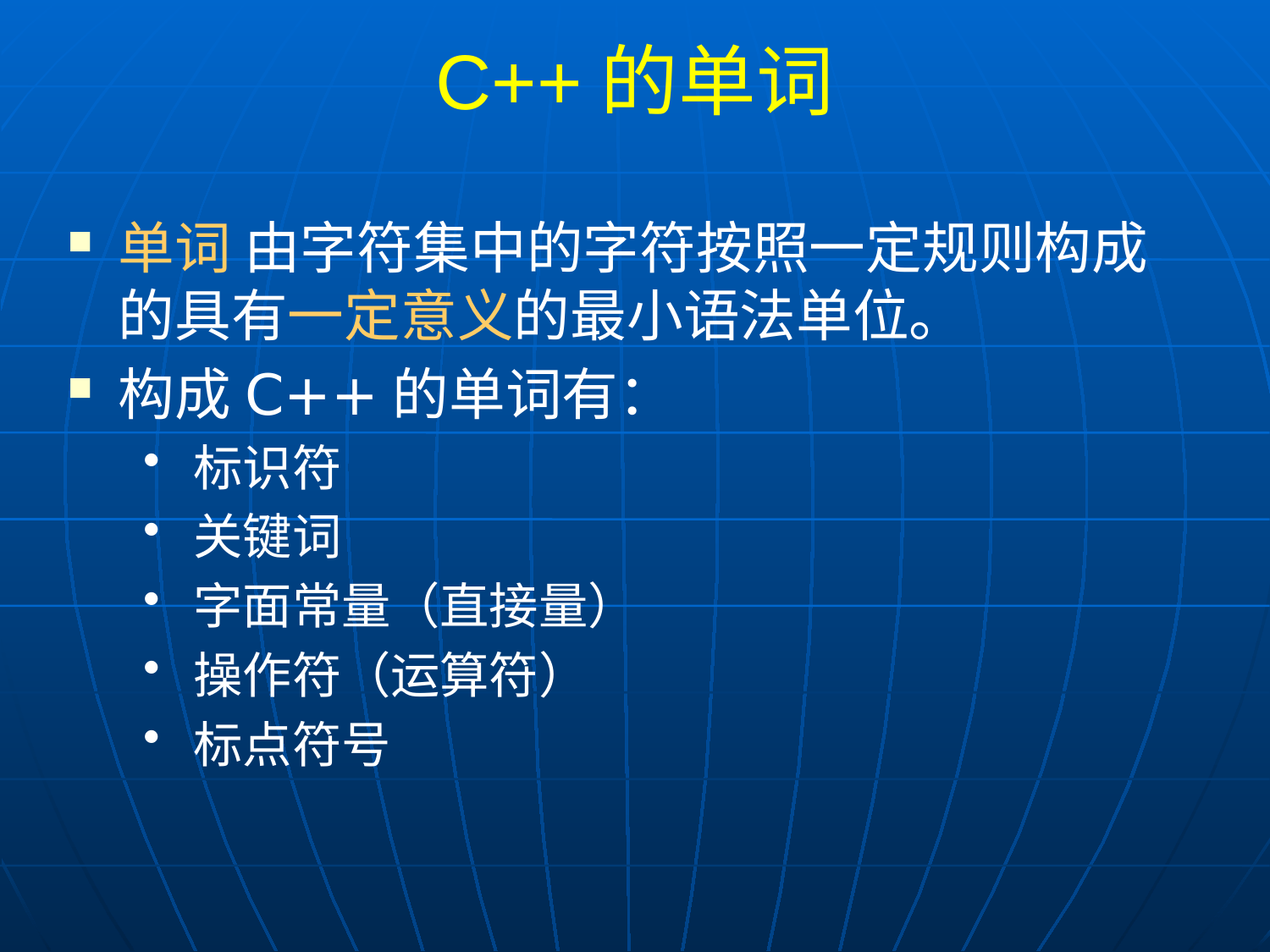

# C++的单词
单词 由字符集中的字符按照一定规则构成的具有一定意义的最小语法单位。
构成C++的单词有：
标识符
关键词
字面常量（直接量）
操作符（运算符）
标点符号